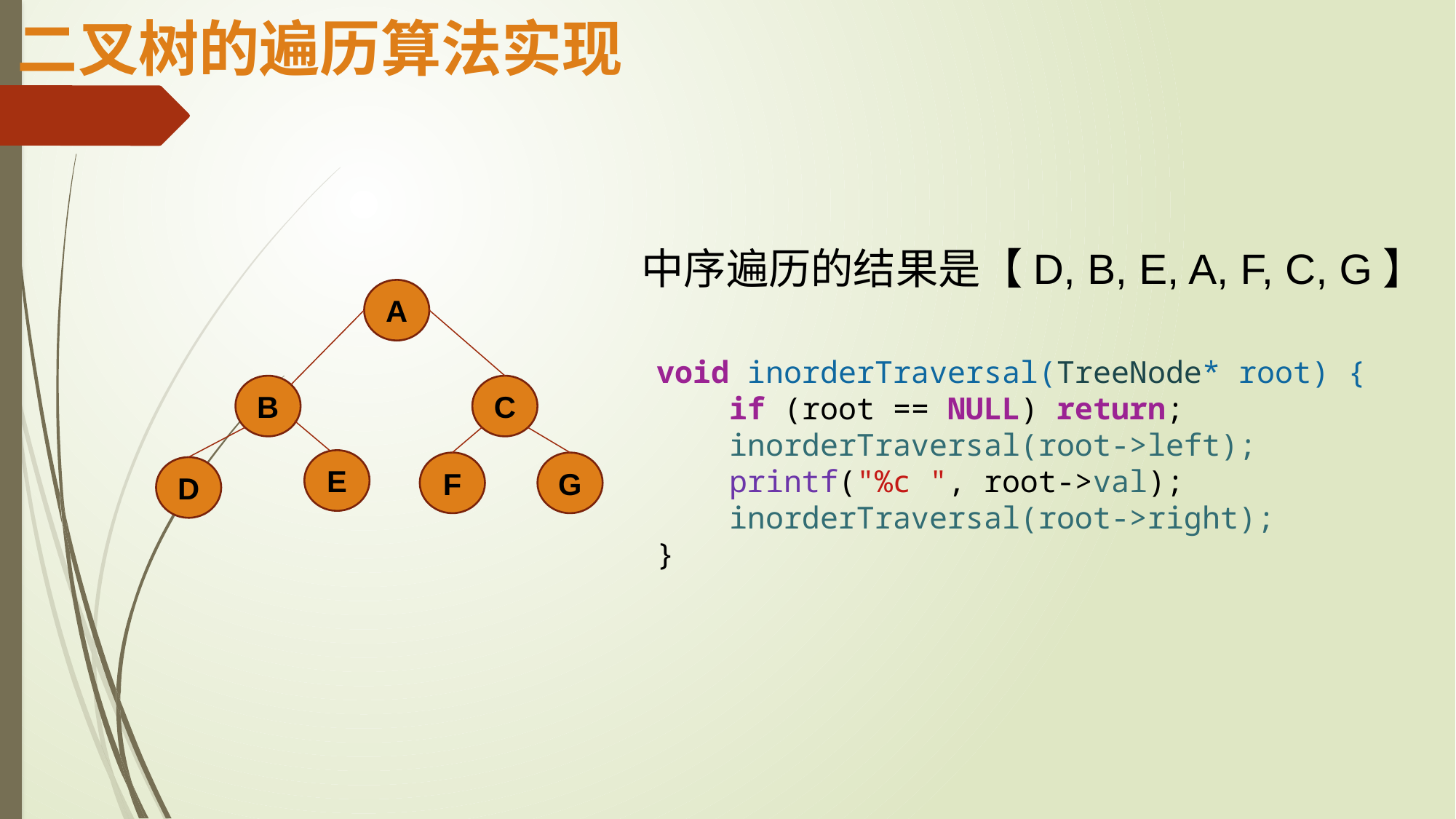

二叉树的遍历算法实现
中序遍历的结果是【D, B, E, A, F, C, G】
A
B
C
E
F
G
D
void inorderTraversal(TreeNode* root) {
    if (root == NULL) return;
    inorderTraversal(root->left);
    printf("%c ", root->val);
    inorderTraversal(root->right);
}